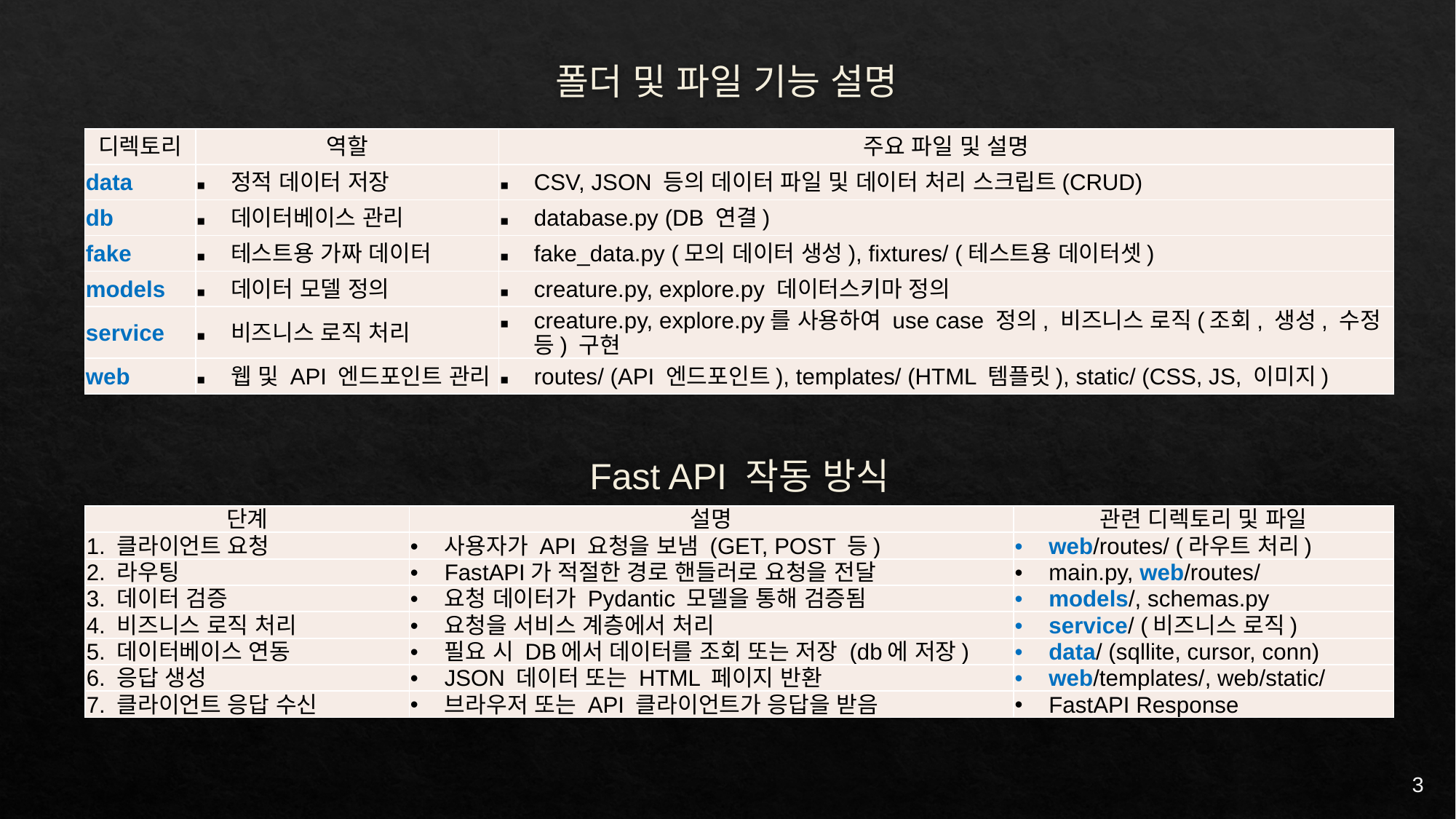

# 폴더 및 파일 기능 설명
| 디렉토리 | 역할 | 주요 파일 및 설명 |
| --- | --- | --- |
| data | 정적 데이터 저장 | CSV, JSON 등의 데이터 파일 및 데이터 처리 스크립트(CRUD) |
| db | 데이터베이스 관리 | database.py (DB 연결) |
| fake | 테스트용 가짜 데이터 | fake\_data.py (모의 데이터 생성), fixtures/ (테스트용 데이터셋) |
| models | 데이터 모델 정의 | creature.py, explore.py 데이터스키마 정의 |
| service | 비즈니스 로직 처리 | creature.py, explore.py를 사용하여 use case 정의, 비즈니스 로직(조회, 생성, 수정 등) 구현 |
| web | 웹 및 API 엔드포인트 관리 | routes/ (API 엔드포인트), templates/ (HTML 템플릿), static/ (CSS, JS, 이미지) |
Fast API 작동 방식
| 단계 | 설명 | 관련 디렉토리 및 파일 |
| --- | --- | --- |
| 1. 클라이언트 요청 | 사용자가 API 요청을 보냄 (GET, POST 등) | web/routes/ (라우트 처리) |
| 2. 라우팅 | FastAPI가 적절한 경로 핸들러로 요청을 전달 | main.py, web/routes/ |
| 3. 데이터 검증 | 요청 데이터가 Pydantic 모델을 통해 검증됨 | models/, schemas.py |
| 4. 비즈니스 로직 처리 | 요청을 서비스 계층에서 처리 | service/ (비즈니스 로직) |
| 5. 데이터베이스 연동 | 필요 시 DB에서 데이터를 조회 또는 저장 (db에 저장) | data/ (sqllite, cursor, conn) |
| 6. 응답 생성 | JSON 데이터 또는 HTML 페이지 반환 | web/templates/, web/static/ |
| 7. 클라이언트 응답 수신 | 브라우저 또는 API 클라이언트가 응답을 받음 | FastAPI Response |
3